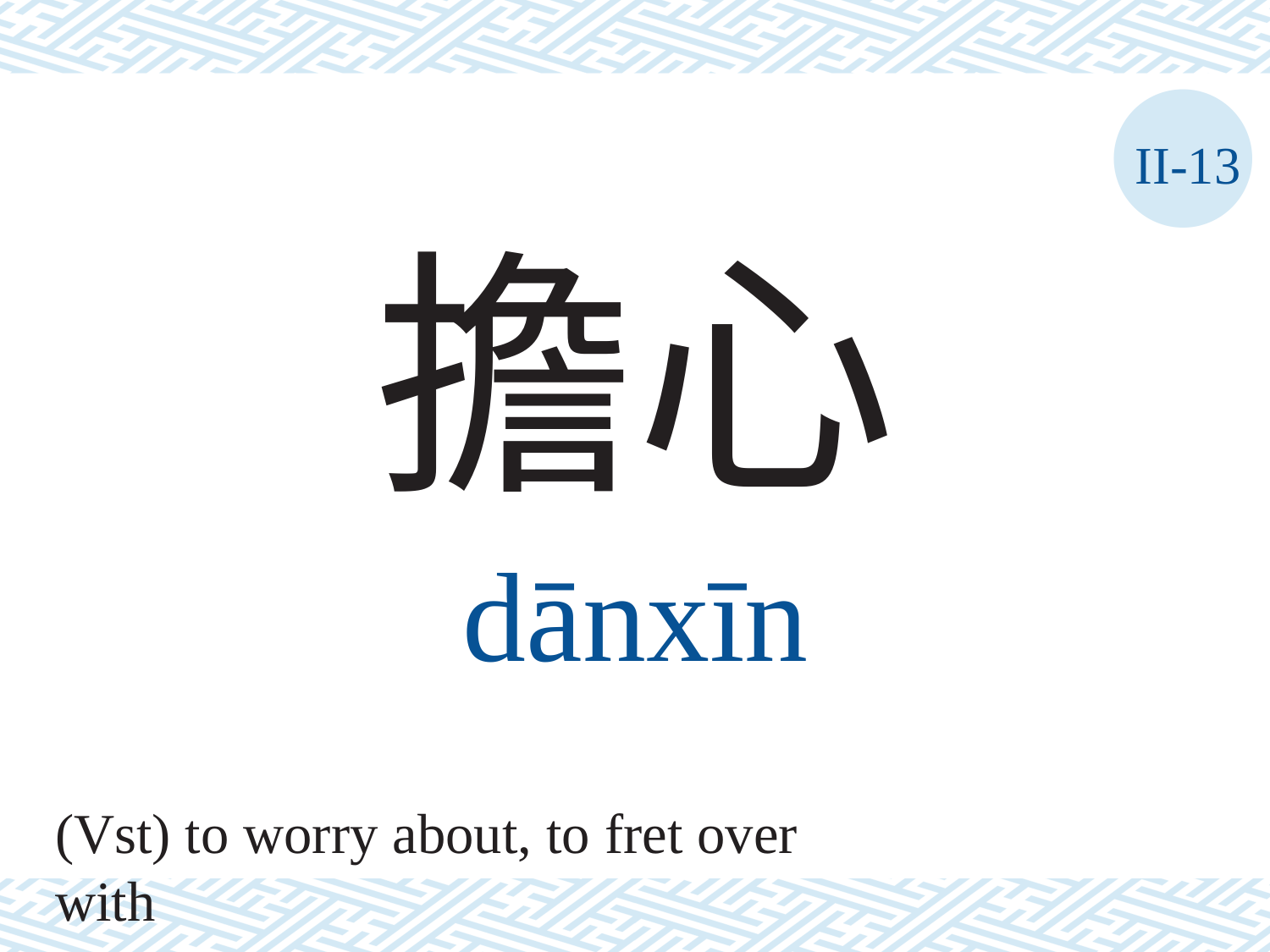

II-13
擔心
dānxīn
(Vst) to worry about, to fret over with